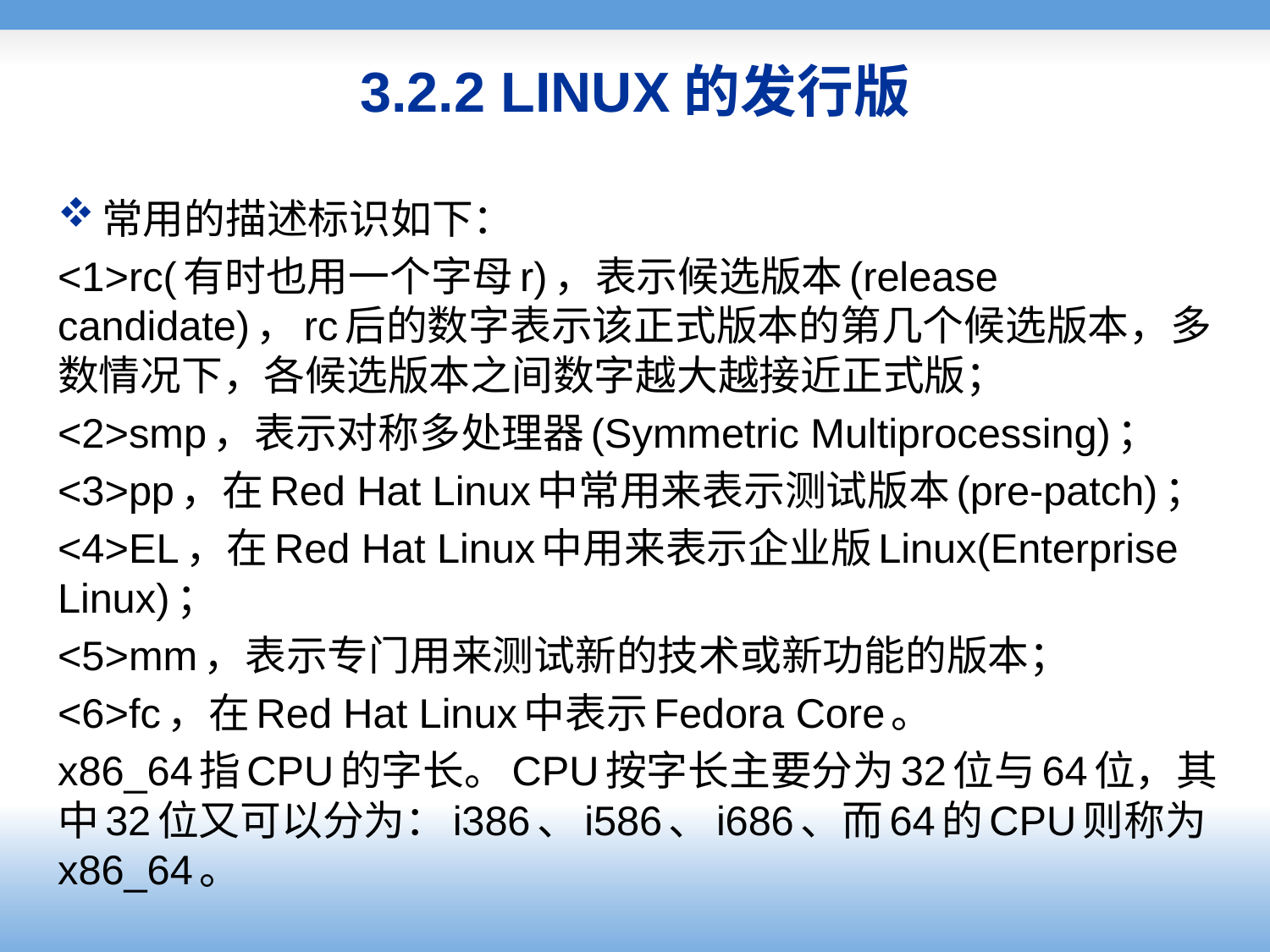

# 3.2.2 LINUX的发行版
常用的描述标识如下：
<1>rc(有时也用一个字母r)，表示候选版本(release candidate)，rc后的数字表示该正式版本的第几个候选版本，多数情况下，各候选版本之间数字越大越接近正式版；
<2>smp，表示对称多处理器(Symmetric Multiprocessing)；
<3>pp，在Red Hat Linux中常用来表示测试版本(pre-patch)；
<4>EL，在Red Hat Linux中用来表示企业版Linux(Enterprise Linux)；
<5>mm，表示专门用来测试新的技术或新功能的版本；
<6>fc，在Red Hat Linux中表示Fedora Core。
x86_64指CPU的字长。CPU按字长主要分为32位与64位，其中32位又可以分为：i386、i586、i686、而64的CPU则称为x86_64。